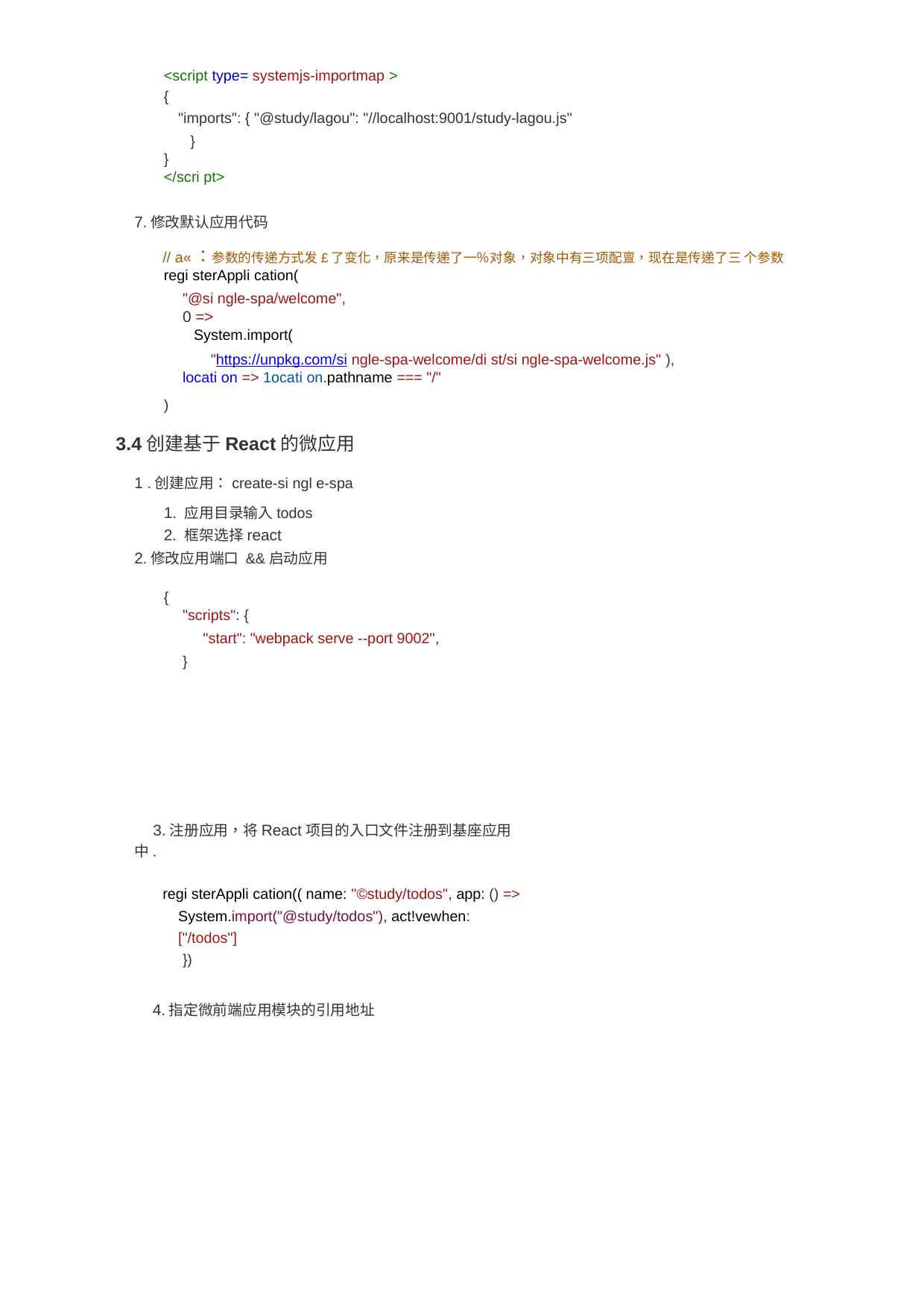

<script type= systemjs-importmap >
{
"imports": { "@study/lagou": "//localhost:9001/study-lagou.js"
}
}
</scri pt>
7.修改默认应用代码
// a«：参数的传递方式发£了变化，原来是传递了一％对象，对象中有三项配亶，现在是传递了三 个参数
regi sterAppli cation(
"@si ngle-spa/welcome",
0 =>
System.import(
"https://unpkg.com/si ngle-spa-welcome/di st/si ngle-spa-welcome.js" ),
locati on => 1ocati on.pathname === "/"
)
3.4创建基于React的微应用
1 .创建应用：create-si ngl e-spa
1. 应用目录输入todos
2. 框架选择react
2.修改应用端口 &&启动应用
{
"scripts": {
"start": "webpack serve --port 9002",
}
3.注册应用，将React项目的入口文件注册到基座应用中.
regi sterAppli cation(( name: "©study/todos", app: () => System.import("@study/todos"), act!vewhen: ["/todos"]
})
4.指定微前端应用模块的引用地址